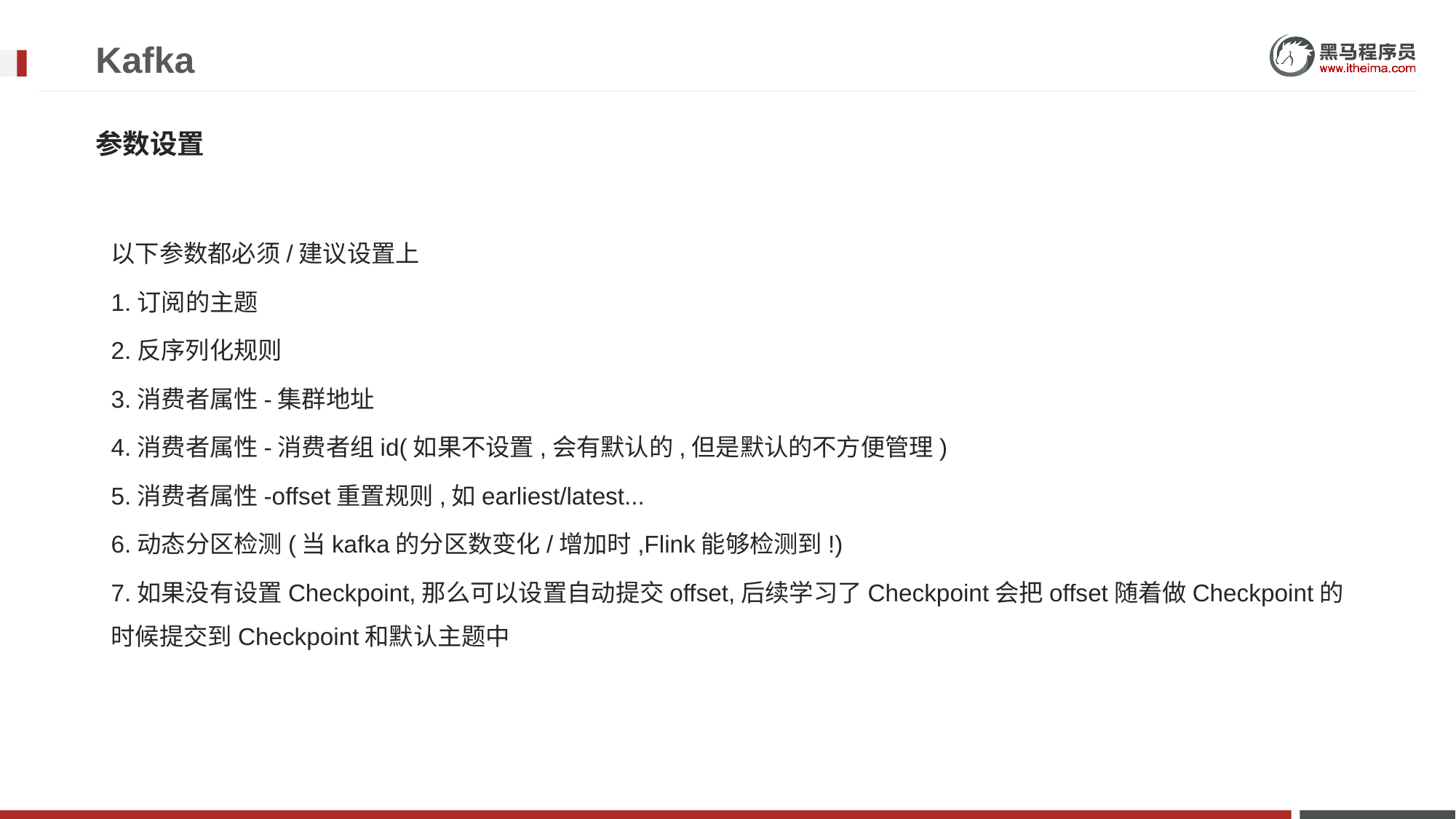

# Kafka
参数设置
以下参数都必须/建议设置上
1.订阅的主题
2.反序列化规则
3.消费者属性-集群地址
4.消费者属性-消费者组id(如果不设置,会有默认的,但是默认的不方便管理)
5.消费者属性-offset重置规则,如earliest/latest...
6.动态分区检测(当kafka的分区数变化/增加时,Flink能够检测到!)
7.如果没有设置Checkpoint,那么可以设置自动提交offset,后续学习了Checkpoint会把offset随着做Checkpoint的时候提交到Checkpoint和默认主题中